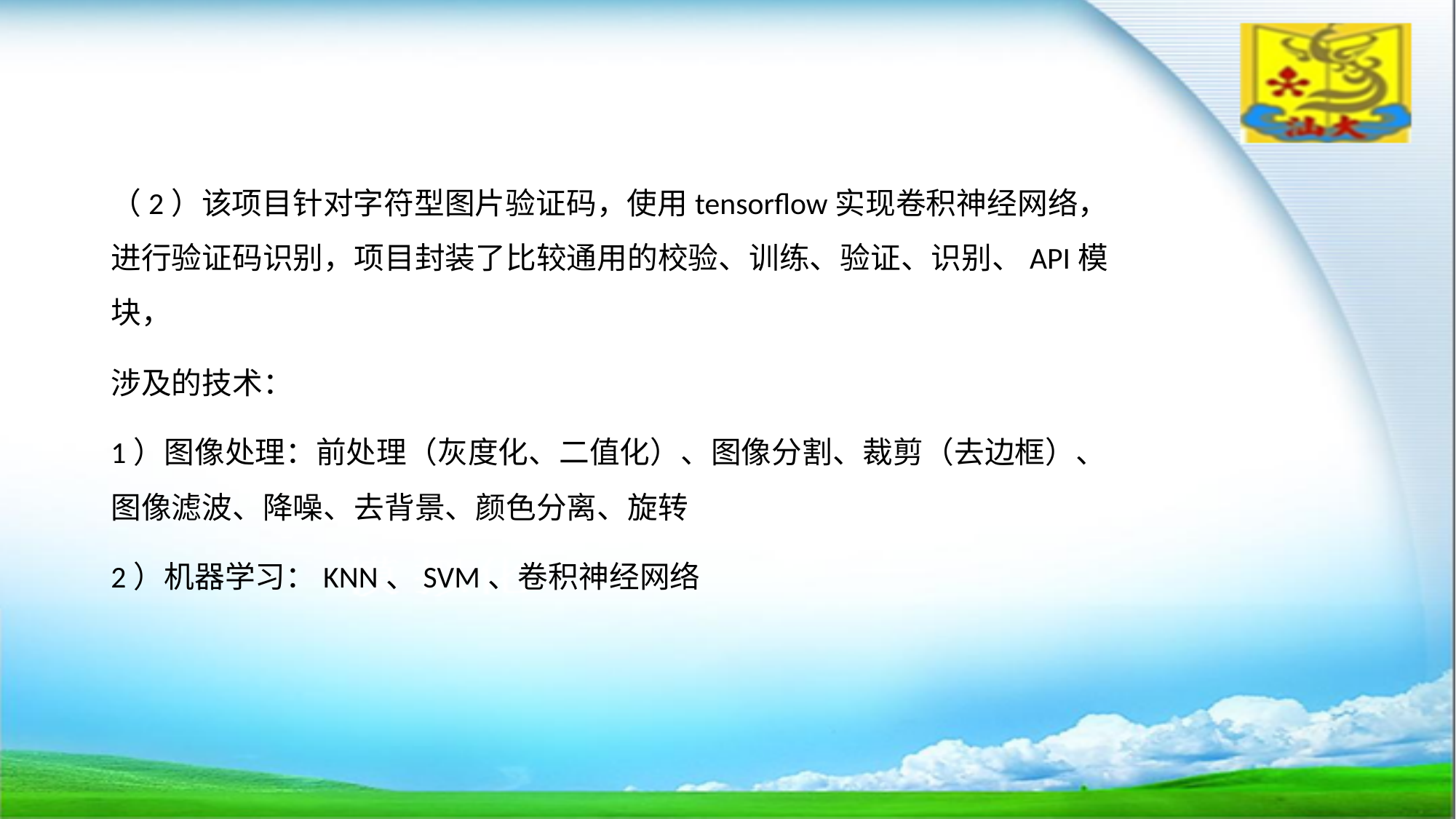

（2）该项目针对字符型图片验证码，使用tensorflow实现卷积神经网络，进行验证码识别，项目封装了比较通用的校验、训练、验证、识别、API模块，
涉及的技术：
1）图像处理：前处理（灰度化、二值化）、图像分割、裁剪（去边框）、图像滤波、降噪、去背景、颜色分离、旋转
2）机器学习：KNN、SVM、卷积神经网络